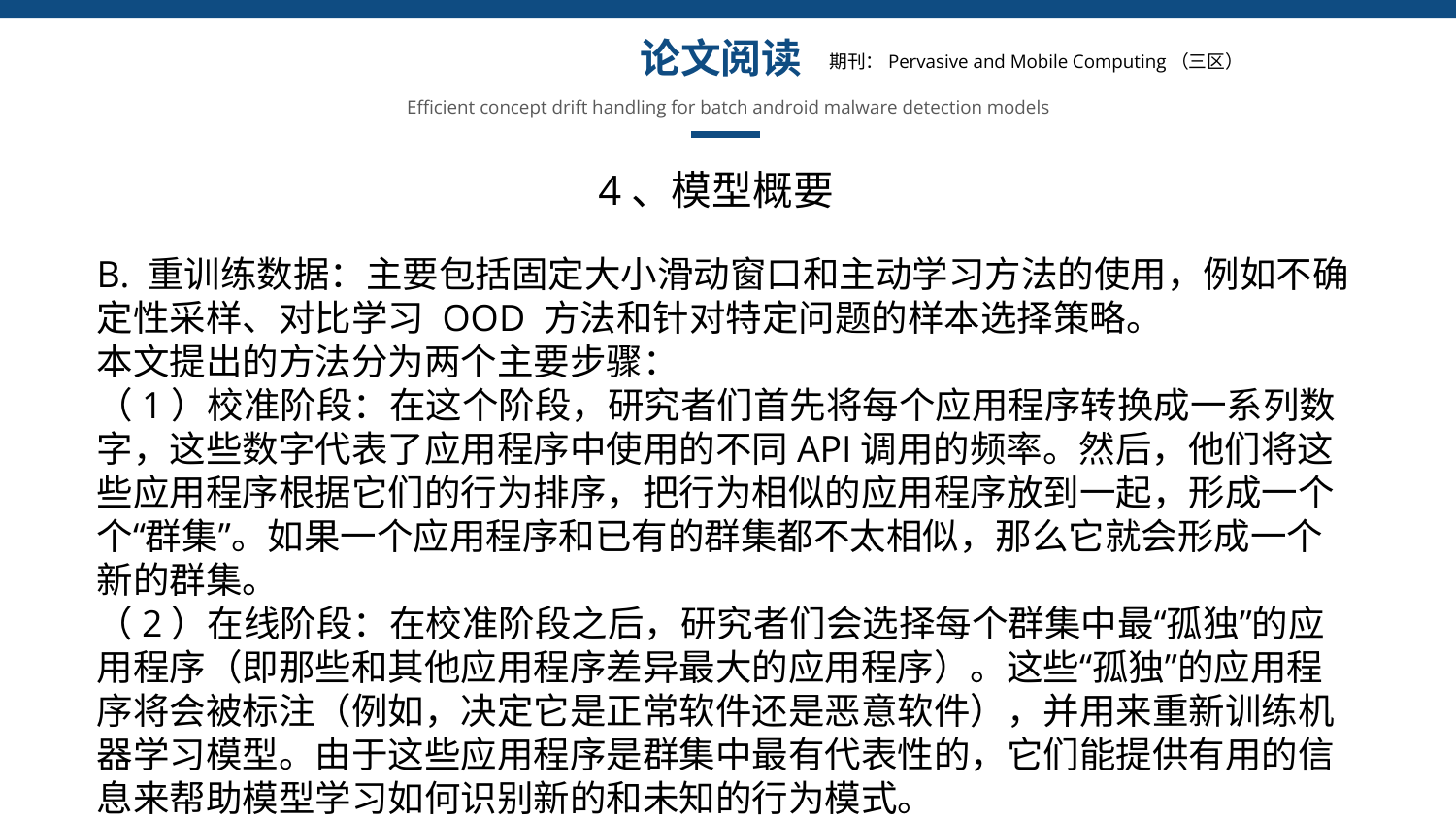

论文阅读
期刊：Pervasive and Mobile Computing（三区）
Efficient concept drift handling for batch android malware detection models
4、模型概要
B. 重训练数据：主要包括固定大小滑动窗口和主动学习方法的使用，例如不确定性采样、对比学习 OOD 方法和针对特定问题的样本选择策略。
本文提出的方法分为两个主要步骤：
（1）校准阶段：在这个阶段，研究者们首先将每个应用程序转换成一系列数字，这些数字代表了应用程序中使用的不同API调用的频率。然后，他们将这些应用程序根据它们的行为排序，把行为相似的应用程序放到一起，形成一个个“群集”。如果一个应用程序和已有的群集都不太相似，那么它就会形成一个新的群集。
（2）在线阶段：在校准阶段之后，研究者们会选择每个群集中最“孤独”的应用程序（即那些和其他应用程序差异最大的应用程序）。这些“孤独”的应用程序将会被标注（例如，决定它是正常软件还是恶意软件），并用来重新训练机器学习模型。由于这些应用程序是群集中最有代表性的，它们能提供有用的信息来帮助模型学习如何识别新的和未知的行为模式。